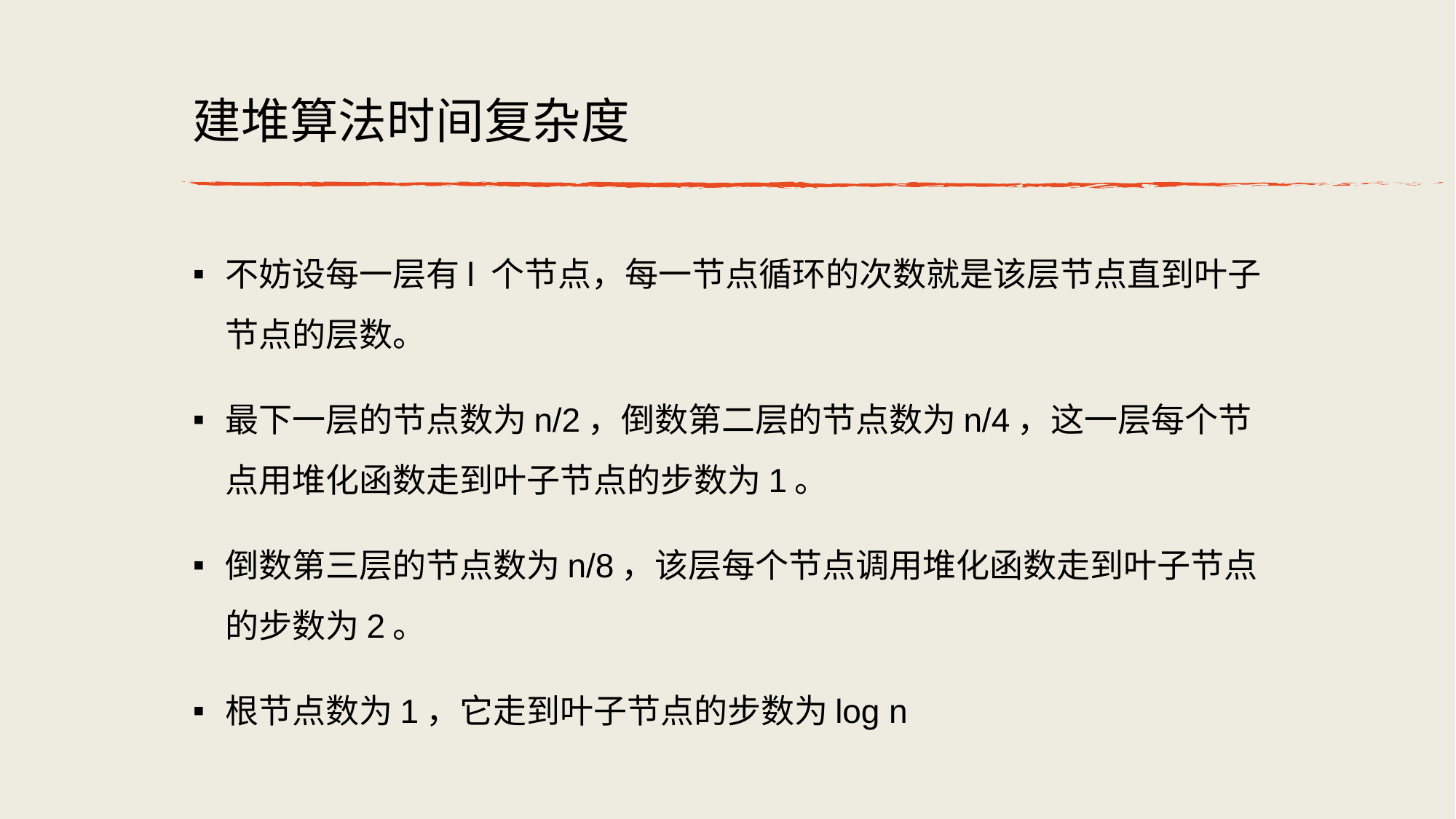

# 建堆算法时间复杂度
不妨设每⼀层有l 个节点，每⼀节点循环的次数就是该层节点直到叶⼦节点的层数。
最下⼀层的节点数为n/2，倒数第⼆层的节点数为n/4，这⼀层每个节点⽤堆化函数⾛到叶⼦节点的步数为1。
倒数第三层的节点数为n/8，该层每个节点调⽤堆化函数⾛到叶⼦节点的步数为2。
根节点数为1，它⾛到叶⼦节点的步数为log n